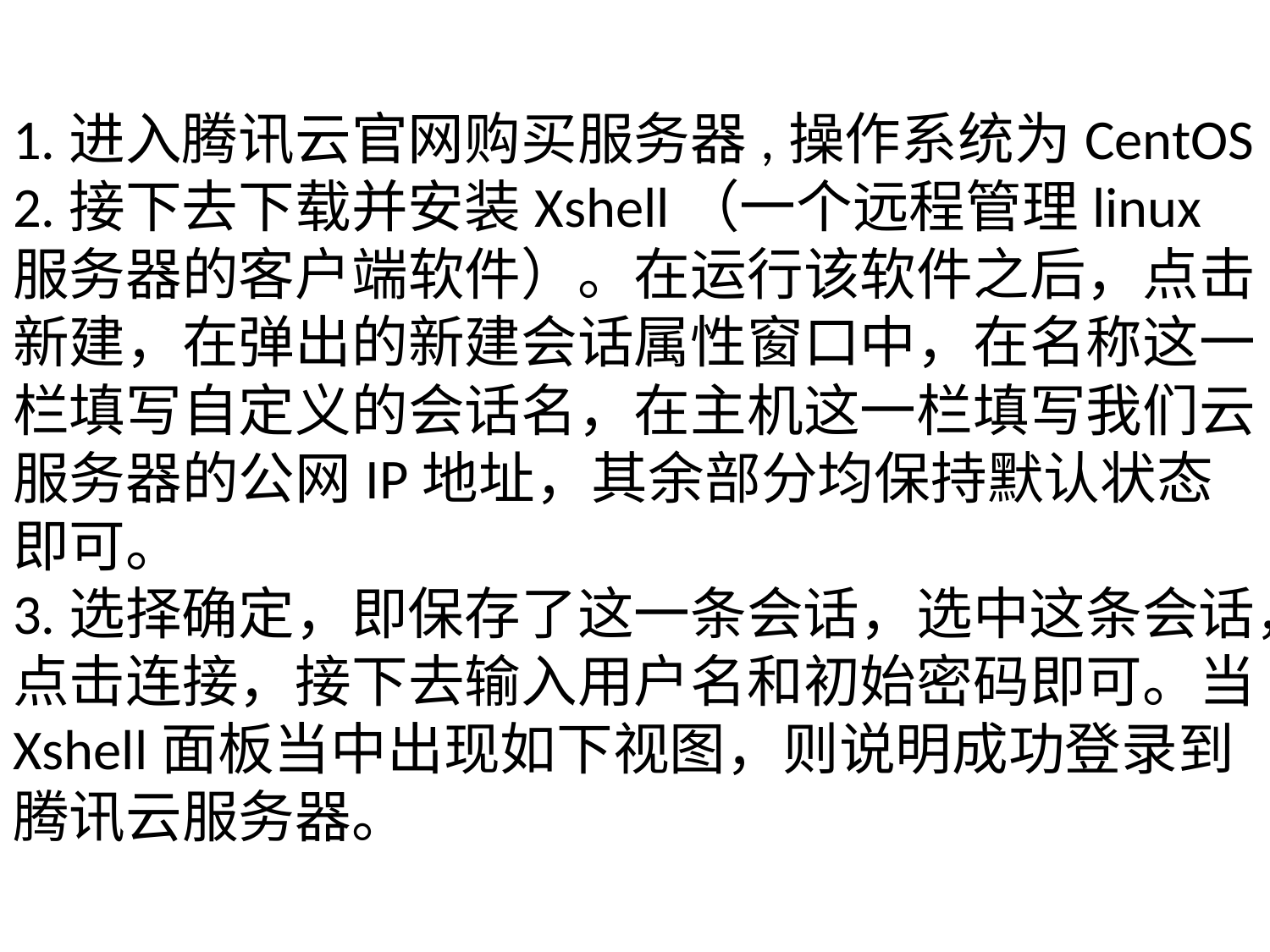

# 1.进入腾讯云官网购买服务器,操作系统为CentOS 2.接下去下载并安装Xshell（一个远程管理linux服务器的客户端软件）。在运行该软件之后，点击新建，在弹出的新建会话属性窗口中，在名称这一栏填写自定义的会话名，在主机这一栏填写我们云服务器的公网IP地址，其余部分均保持默认状态即可。 3.选择确定，即保存了这一条会话，选中这条会话，点击连接，接下去输入用户名和初始密码即可。当Xshell面板当中出现如下视图，则说明成功登录到腾讯云服务器。